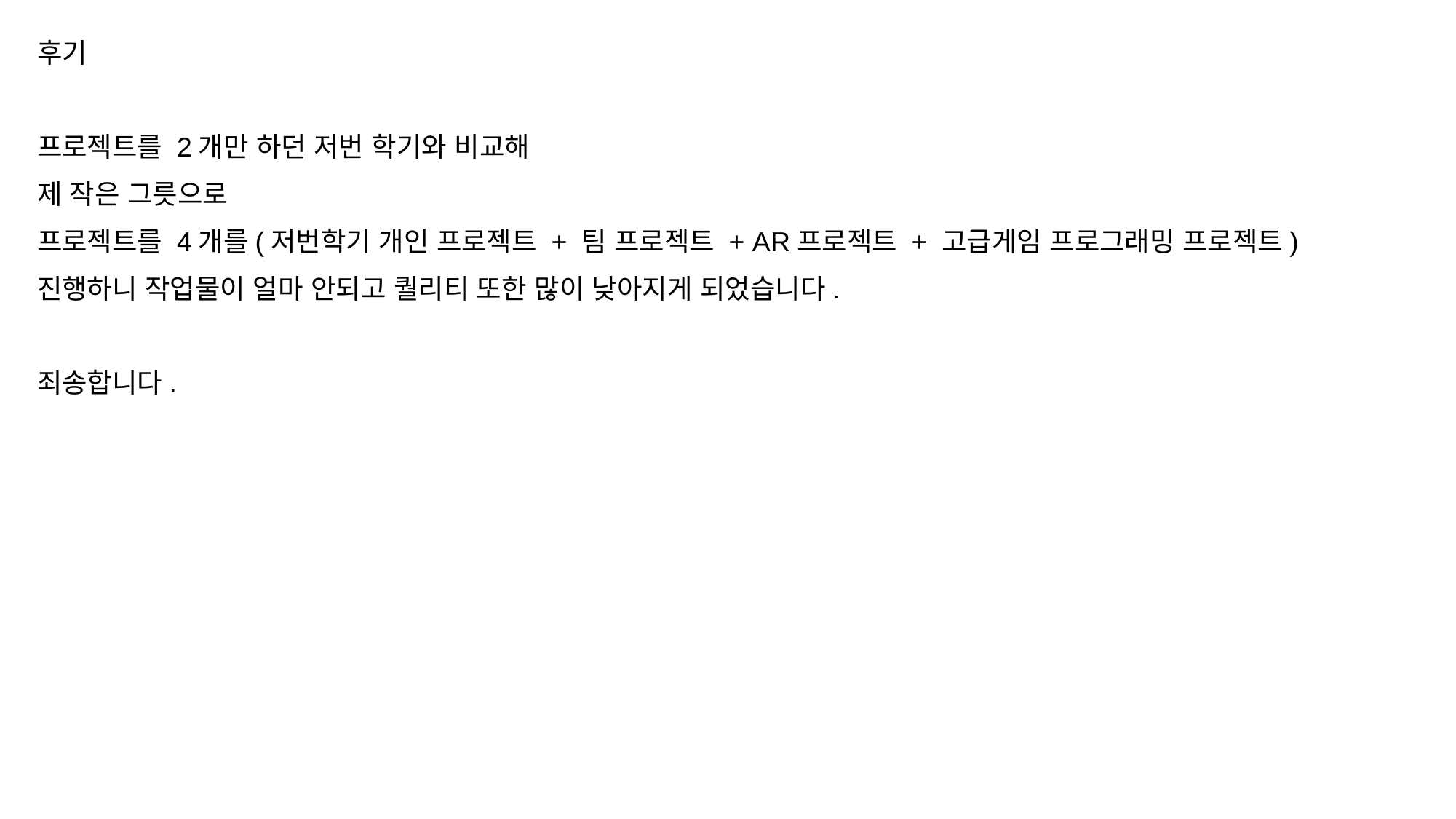

후기

프로젝트를 2개만 하던 저번 학기와 비교해
제 작은 그릇으로
프로젝트를 4개를(저번학기 개인 프로젝트 + 팀 프로젝트 + AR프로젝트 + 고급게임 프로그래밍 프로젝트)
진행하니 작업물이 얼마 안되고 퀄리티 또한 많이 낮아지게 되었습니다.

죄송합니다.